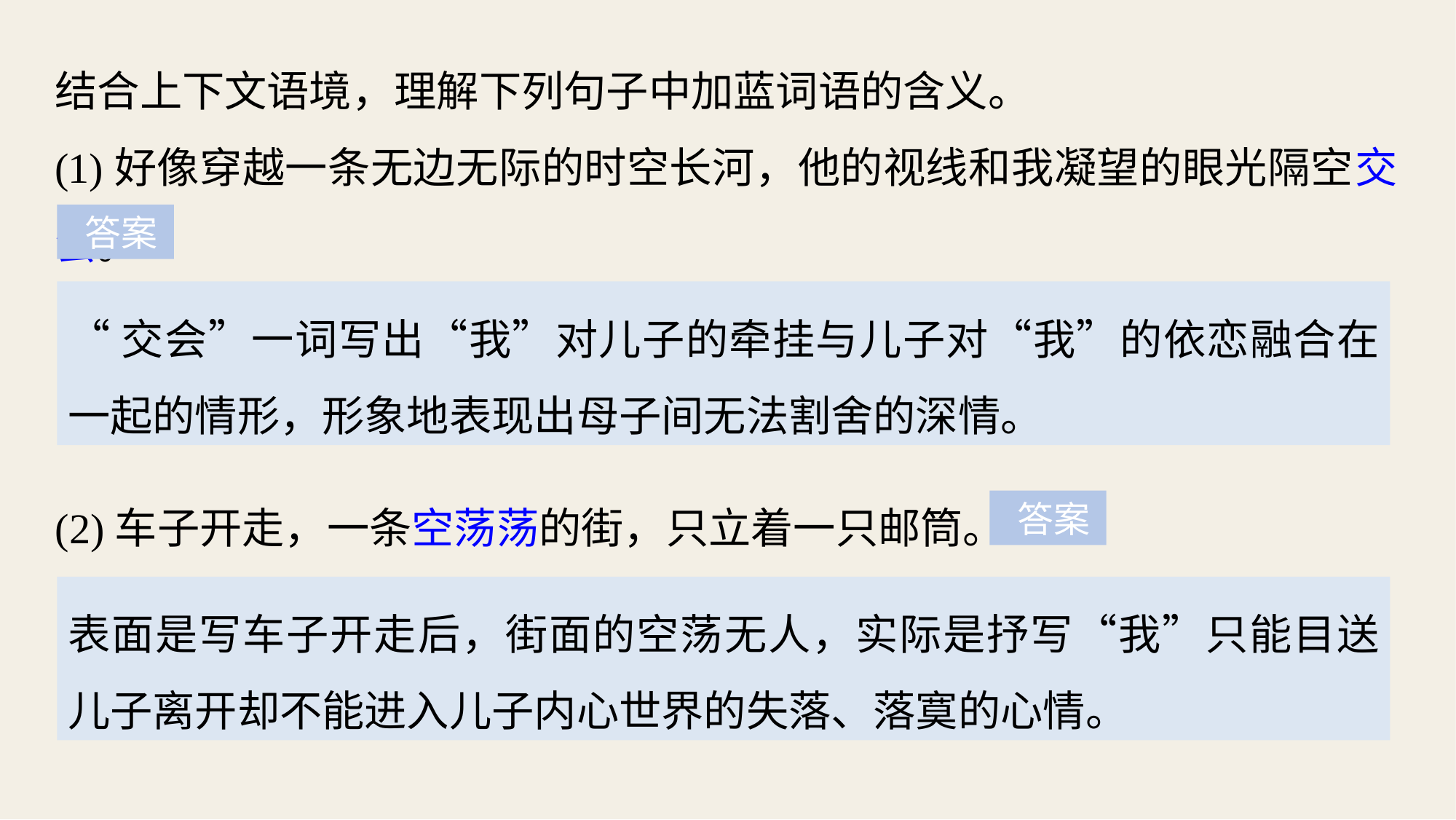

结合上下文语境，理解下列句子中加蓝词语的含义。
(1)好像穿越一条无边无际的时空长河，他的视线和我凝望的眼光隔空交会。
 答案
“交会”一词写出“我”对儿子的牵挂与儿子对“我”的依恋融合在一起的情形，形象地表现出母子间无法割舍的深情。
(2)车子开走，一条空荡荡的街，只立着一只邮筒。
 答案
表面是写车子开走后，街面的空荡无人，实际是抒写“我”只能目送儿子离开却不能进入儿子内心世界的失落、落寞的心情。